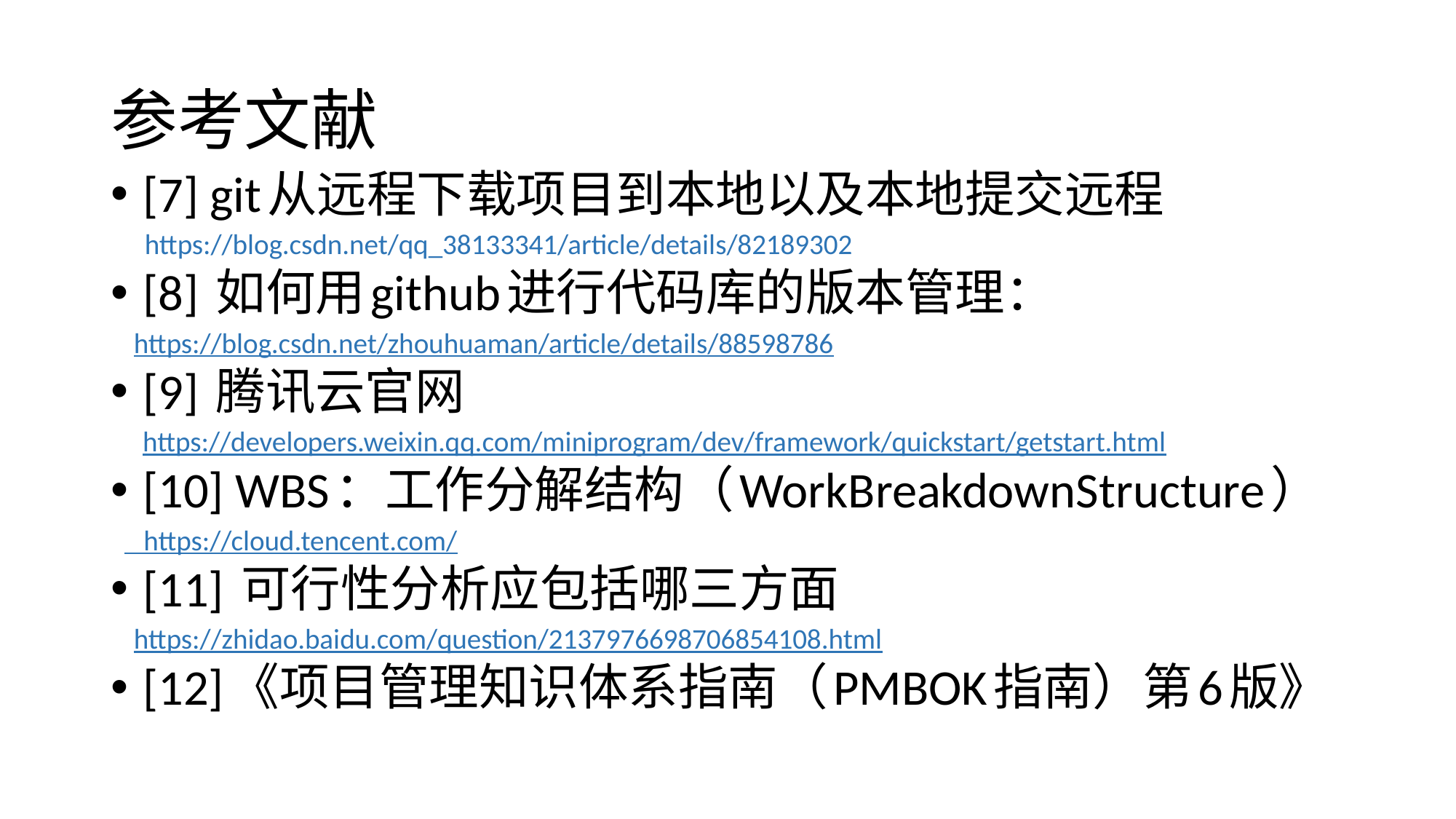

# 参考文献
[7] git从远程下载项目到本地以及本地提交远程
       https://blog.csdn.net/qq_38133341/article/details/82189302
[8] 如何用github进行代码库的版本管理：
     https://blog.csdn.net/zhouhuaman/article/details/88598786
[9] 腾讯云官网
     https://developers.weixin.qq.com/miniprogram/dev/framework/quickstart/getstart.html
[10] WBS：工作分解结构（WorkBreakdownStructure）
      https://cloud.tencent.com/
[11] 可行性分析应包括哪三方面
     https://zhidao.baidu.com/question/2137976698706854108.html
[12]《项目管理知识体系指南（PMBOK指南）第6版》